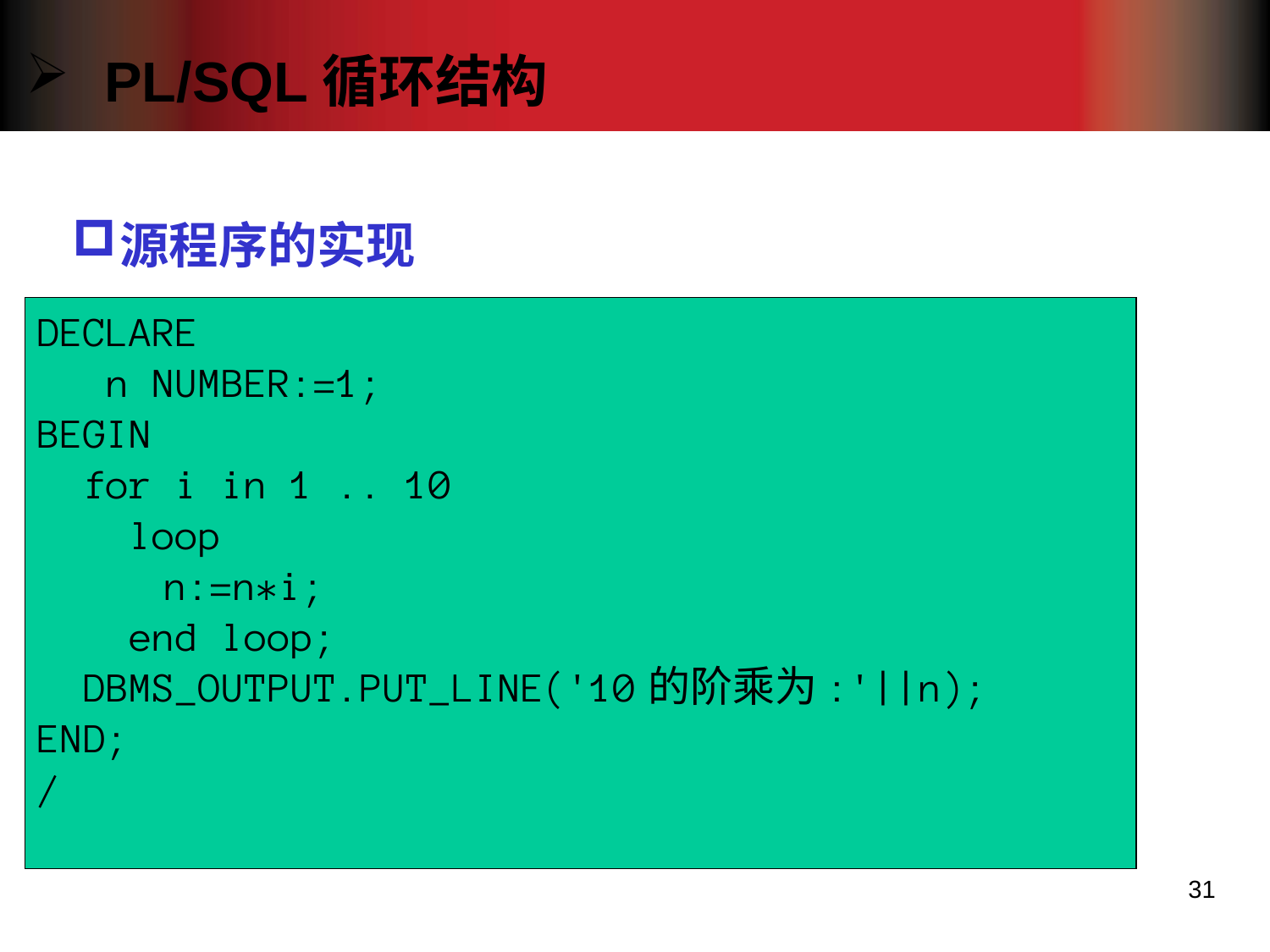

# PL/SQL循环结构
源程序的实现

DECLARE
   n NUMBER:=1;
BEGIN
  for i in 1 .. 10
    loop
	n:=n*i;
    end loop;
  DBMS_OUTPUT.PUT_LINE('10的阶乘为:'||n);
END;
/

31